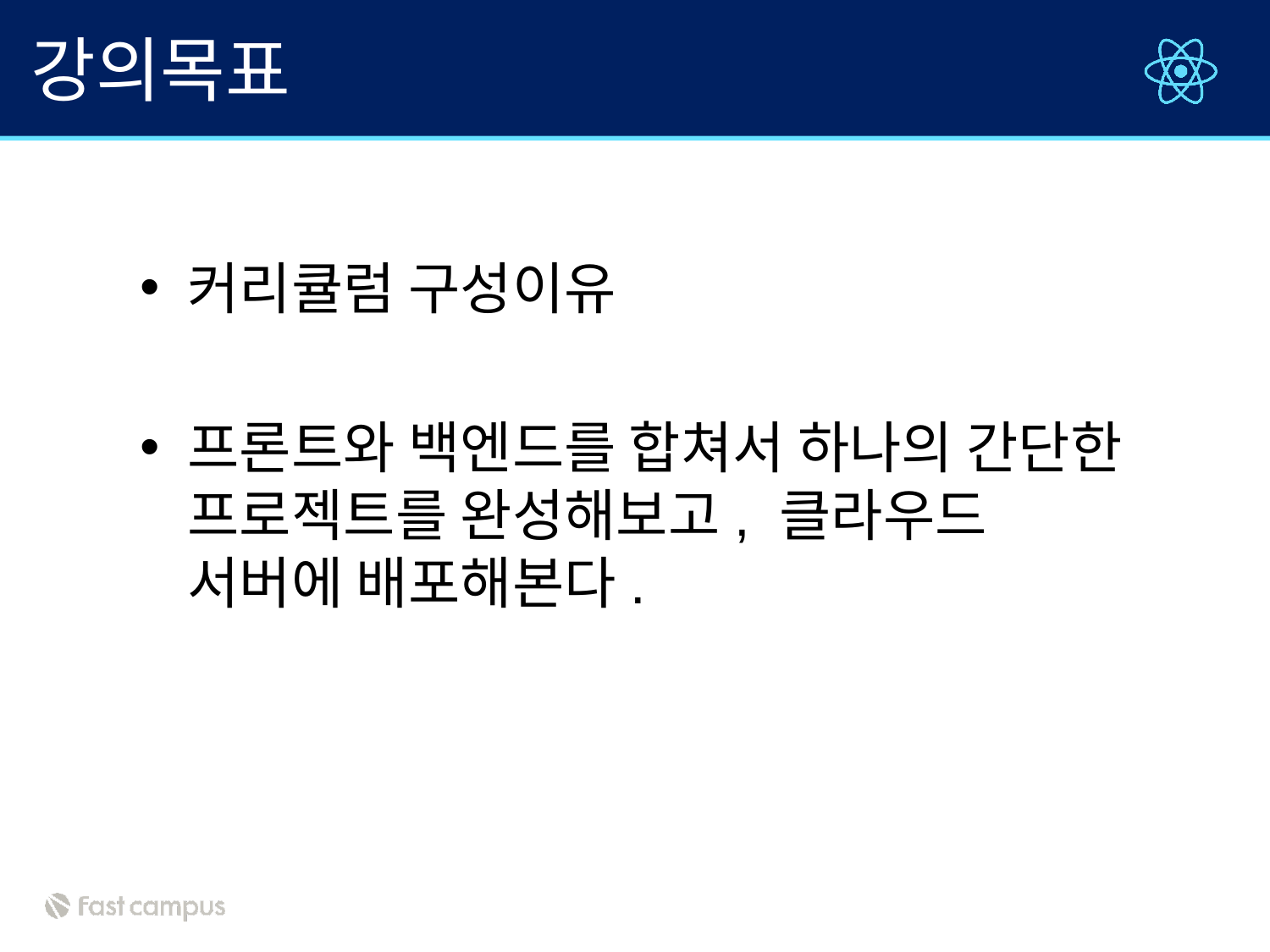

# 강의목표
커리큘럼 구성이유

프론트와 백엔드를 합쳐서 하나의 간단한 프로젝트를 완성해보고, 클라우드 서버에 배포해본다.